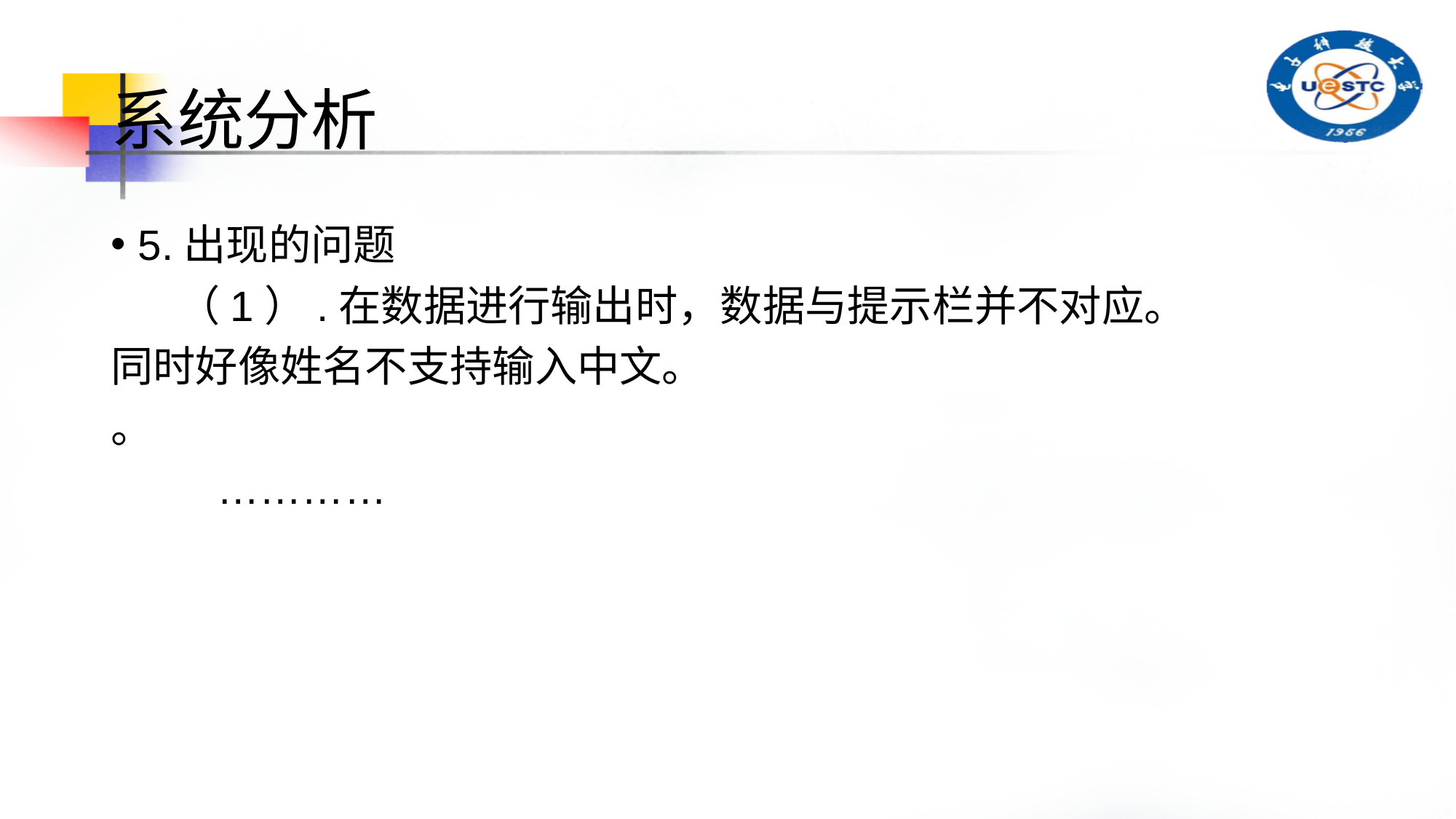

# 系统分析
5.出现的问题
      （1）.在数据进行输出时，数据与提示栏并不对应。
同时好像姓名不支持输入中文。
。
         …………